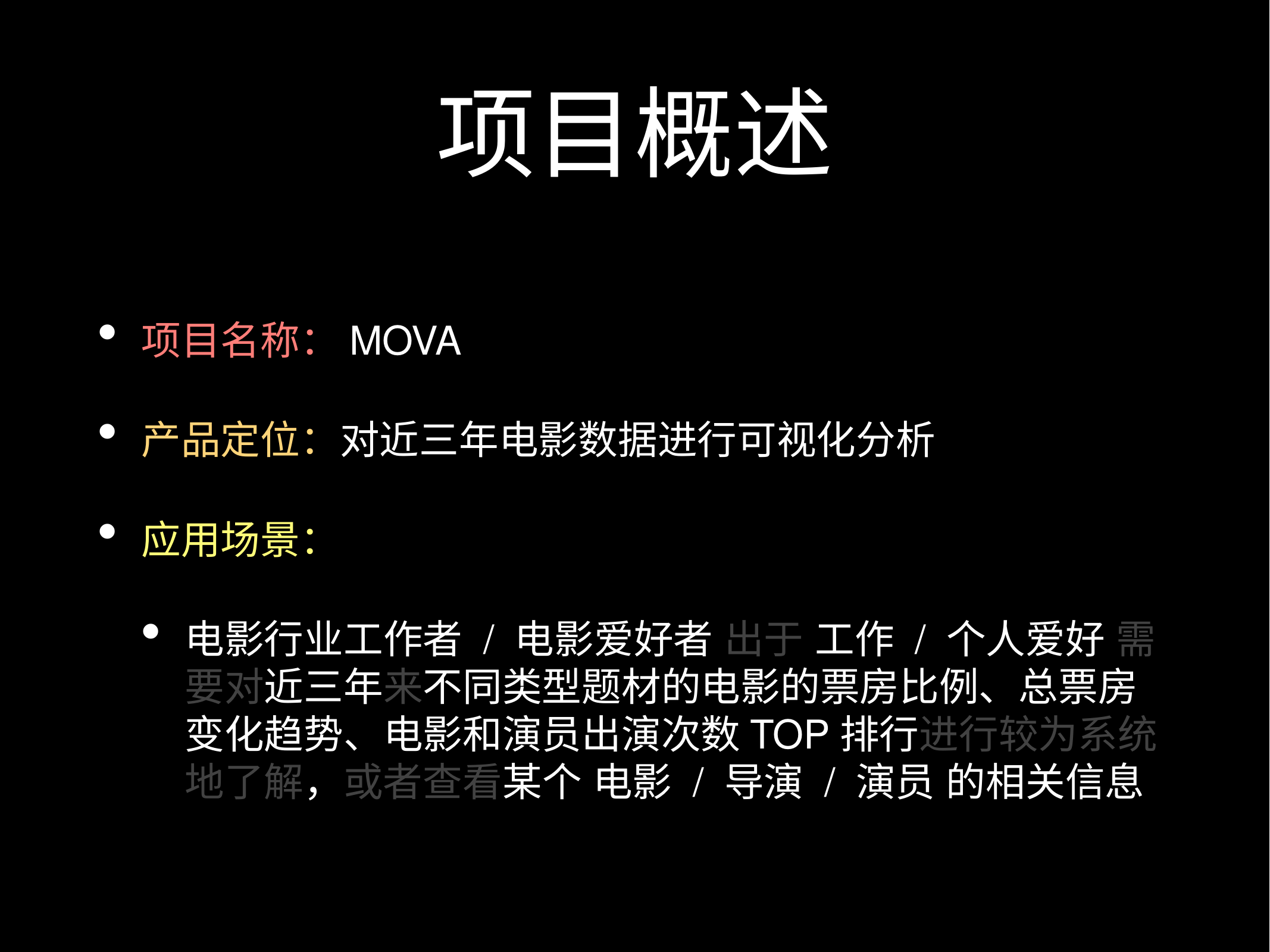

# 项目概述
项目名称：MOVA
产品定位：对近三年电影数据进行可视化分析
应用场景：
电影行业工作者 / 电影爱好者 出于 工作 / 个人爱好 需要对近三年来不同类型题材的电影的票房比例、总票房变化趋势、电影和演员出演次数TOP排行进行较为系统地了解，或者查看某个 电影 / 导演 / 演员 的相关信息